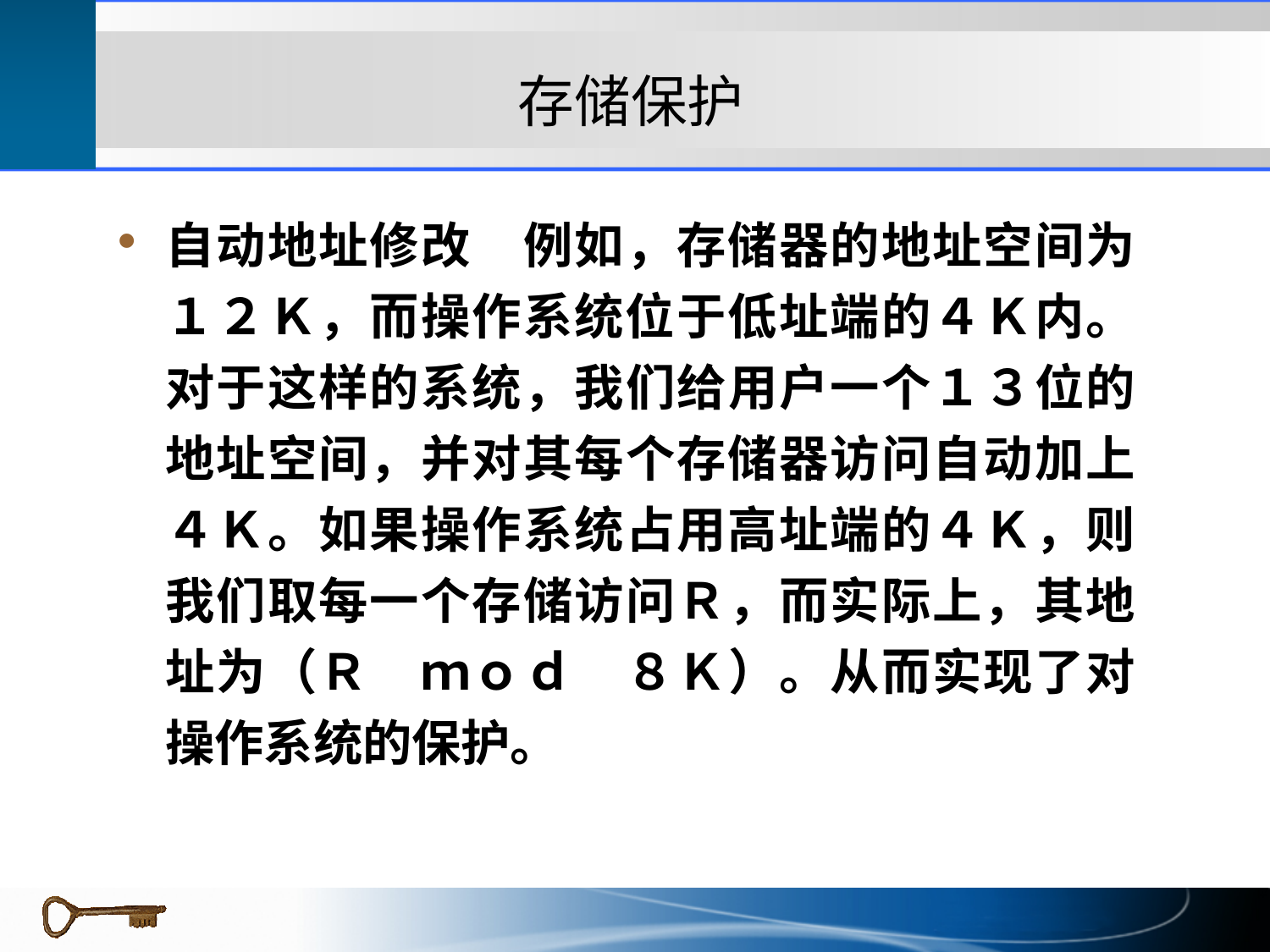

# 存储保护
自动地址修改　例如，存储器的地址空间为１２Ｋ，而操作系统位于低址端的４Ｋ内。对于这样的系统，我们给用户一个１３位的地址空间，并对其每个存储器访问自动加上４Ｋ。如果操作系统占用高址端的４Ｋ，则我们取每一个存储访问Ｒ，而实际上，其地址为（Ｒ　ｍｏｄ　８Ｋ）。从而实现了对操作系统的保护。